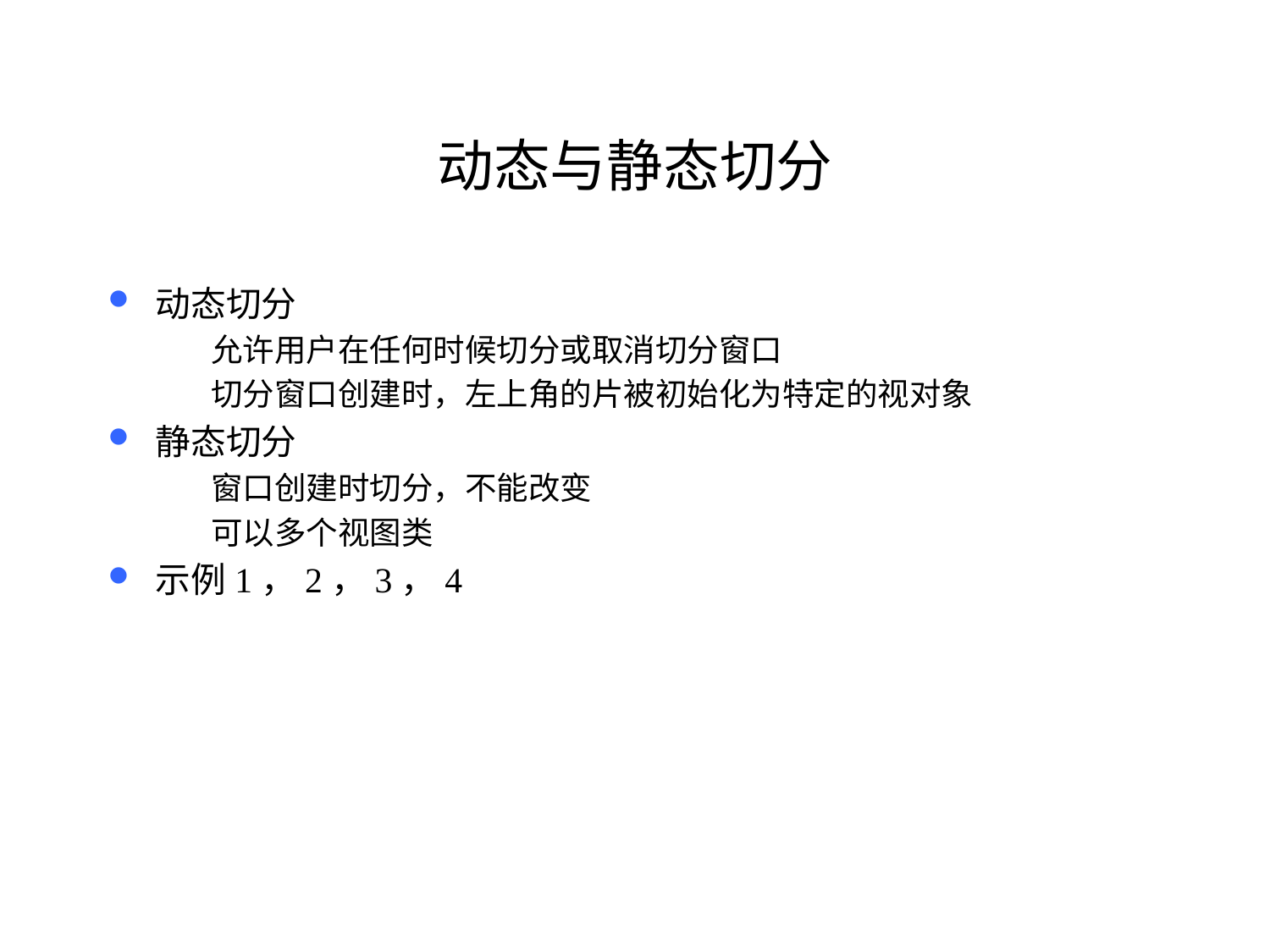

# 动态与静态切分
动态切分
允许用户在任何时候切分或取消切分窗口
切分窗口创建时，左上角的片被初始化为特定的视对象
静态切分
窗口创建时切分，不能改变
可以多个视图类
示例1，2，3，4
118